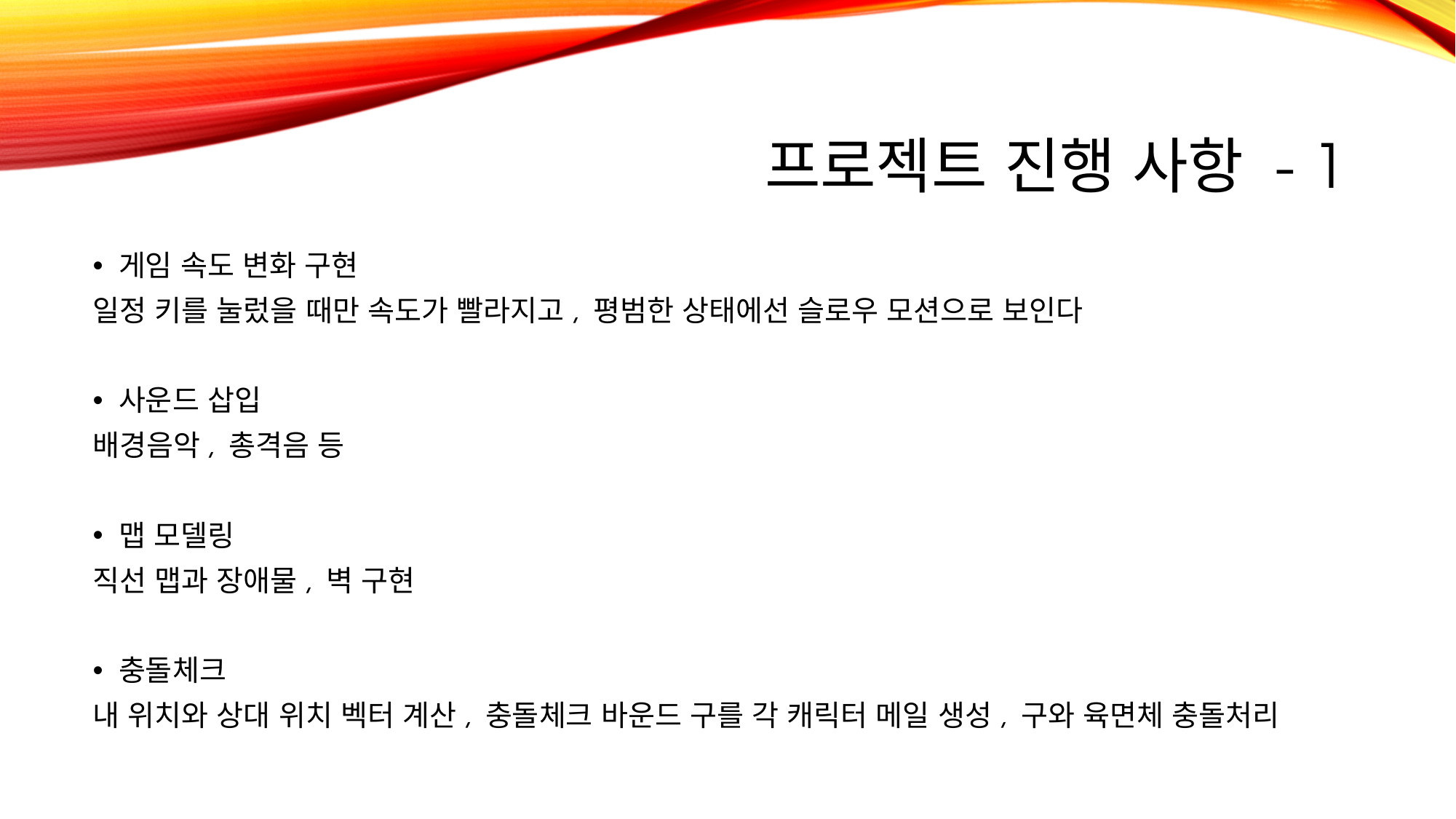

# 프로젝트 진행 사항 - 1
게임 속도 변화 구현
일정 키를 눌렀을 때만 속도가 빨라지고, 평범한 상태에선 슬로우 모션으로 보인다

사운드 삽입
배경음악, 총격음 등

맵 모델링
직선 맵과 장애물, 벽 구현

충돌체크
내 위치와 상대 위치 벡터 계산, 충돌체크 바운드 구를 각 캐릭터 메일 생성, 구와 육면체 충돌처리